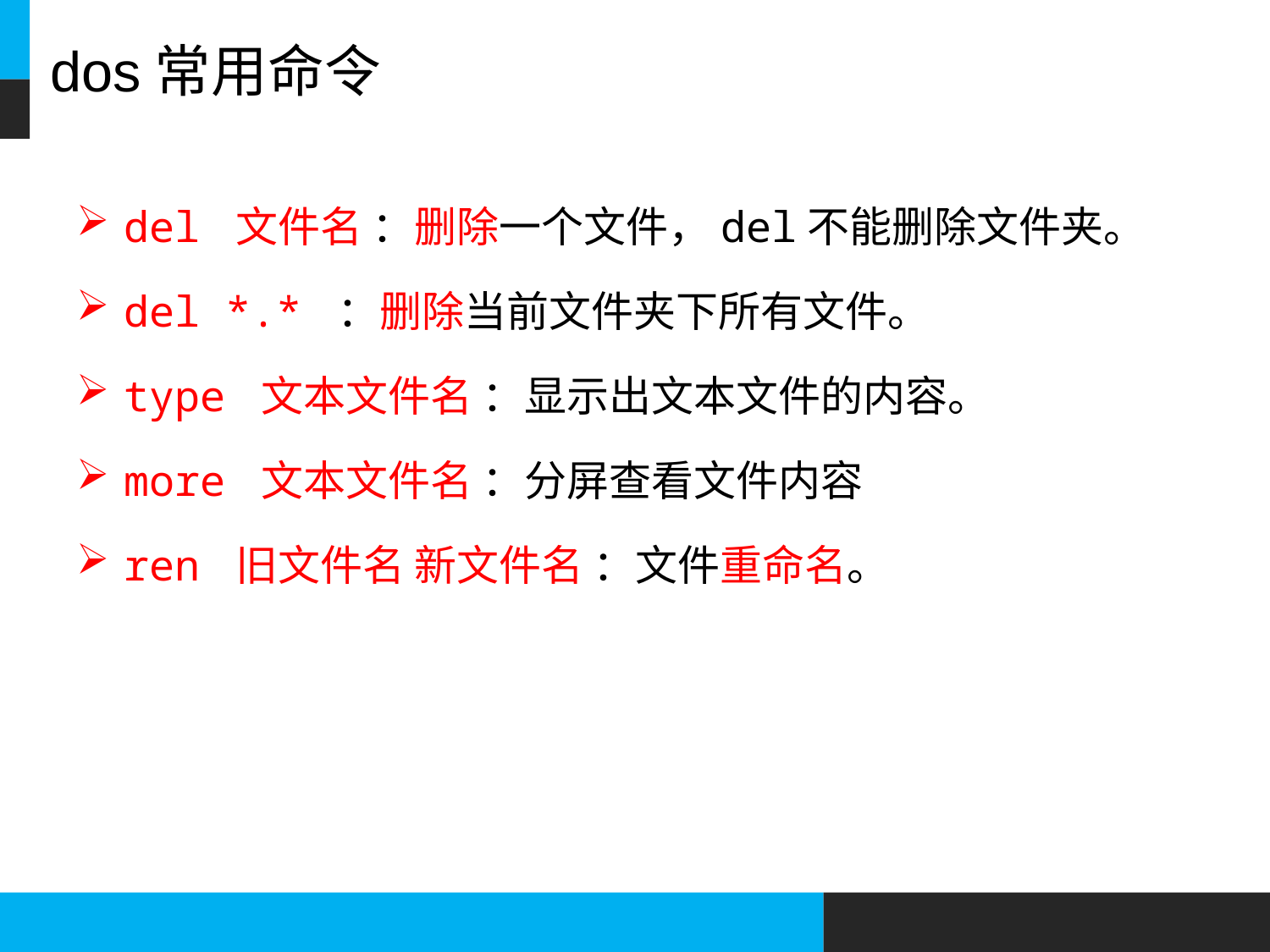

# dos常用命令
del 文件名 ：删除一个文件，del不能删除文件夹。
del *.* ：删除当前文件夹下所有文件。
type 文本文件名 ：显示出文本文件的内容。
more 文本文件名 ：分屏查看文件内容
ren 旧文件名 新文件名 ：文件重命名。